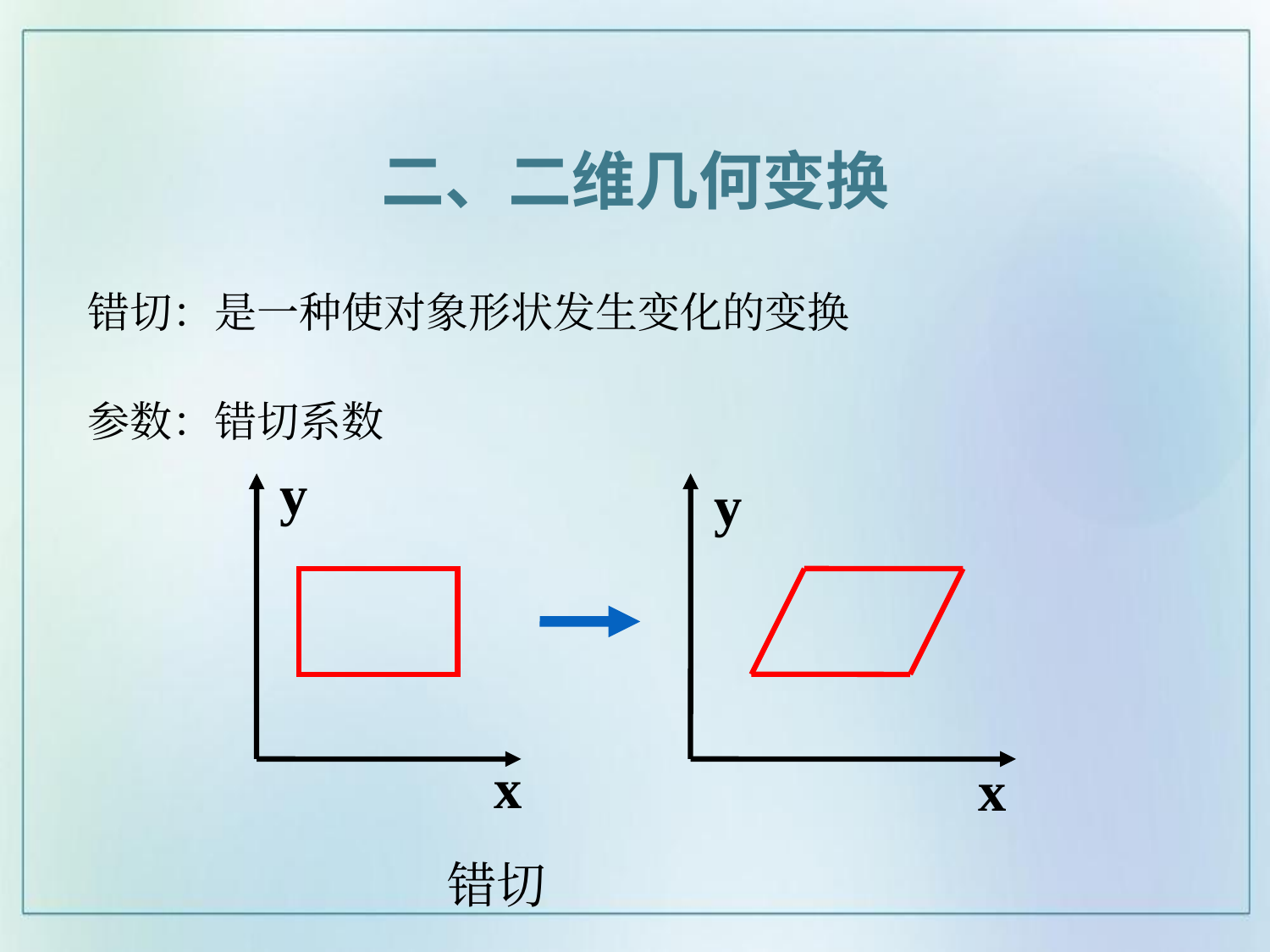

二、二维几何变换
错切：是一种使对象形状发生变化的变换
参数：错切系数
y
y

x
x

# 错切